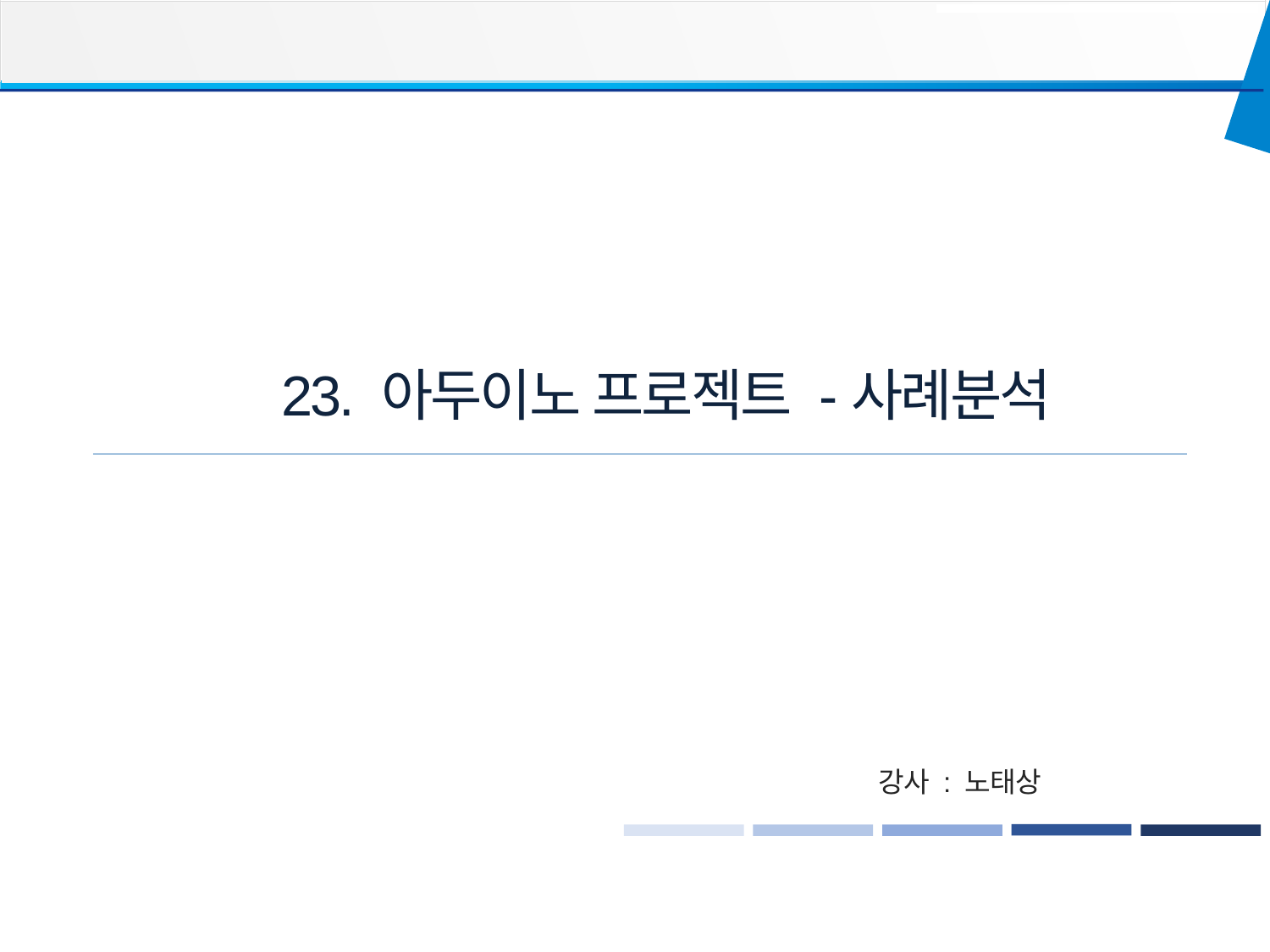

23. 아두이노 프로젝트 -사례분석

강사 : 노태상